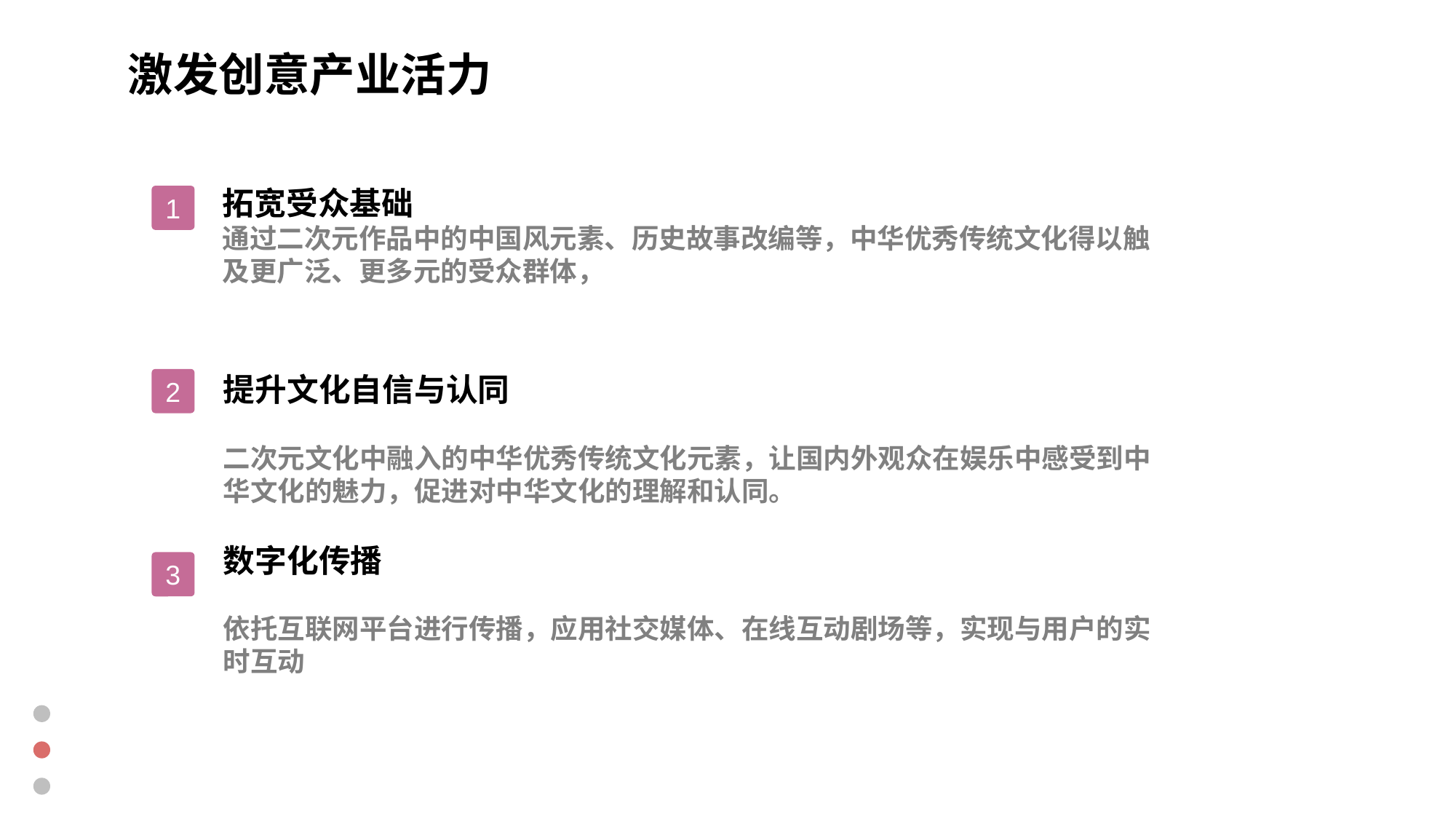

激发创意产业活力
拓宽受众基础
通过二次元作品中的中国风元素、历史故事改编等，中华优秀传统文化得以触及更广泛、更多元的受众群体，
1
提升文化自信与认同
二次元文化中融入的中华优秀传统文化元素，让国内外观众在娱乐中感受到中华文化的魅力，促进对中华文化的理解和认同。
2
数字化传播
依托互联网平台进行传播，应用社交媒体、在线互动剧场等，实现与用户的实时互动
3